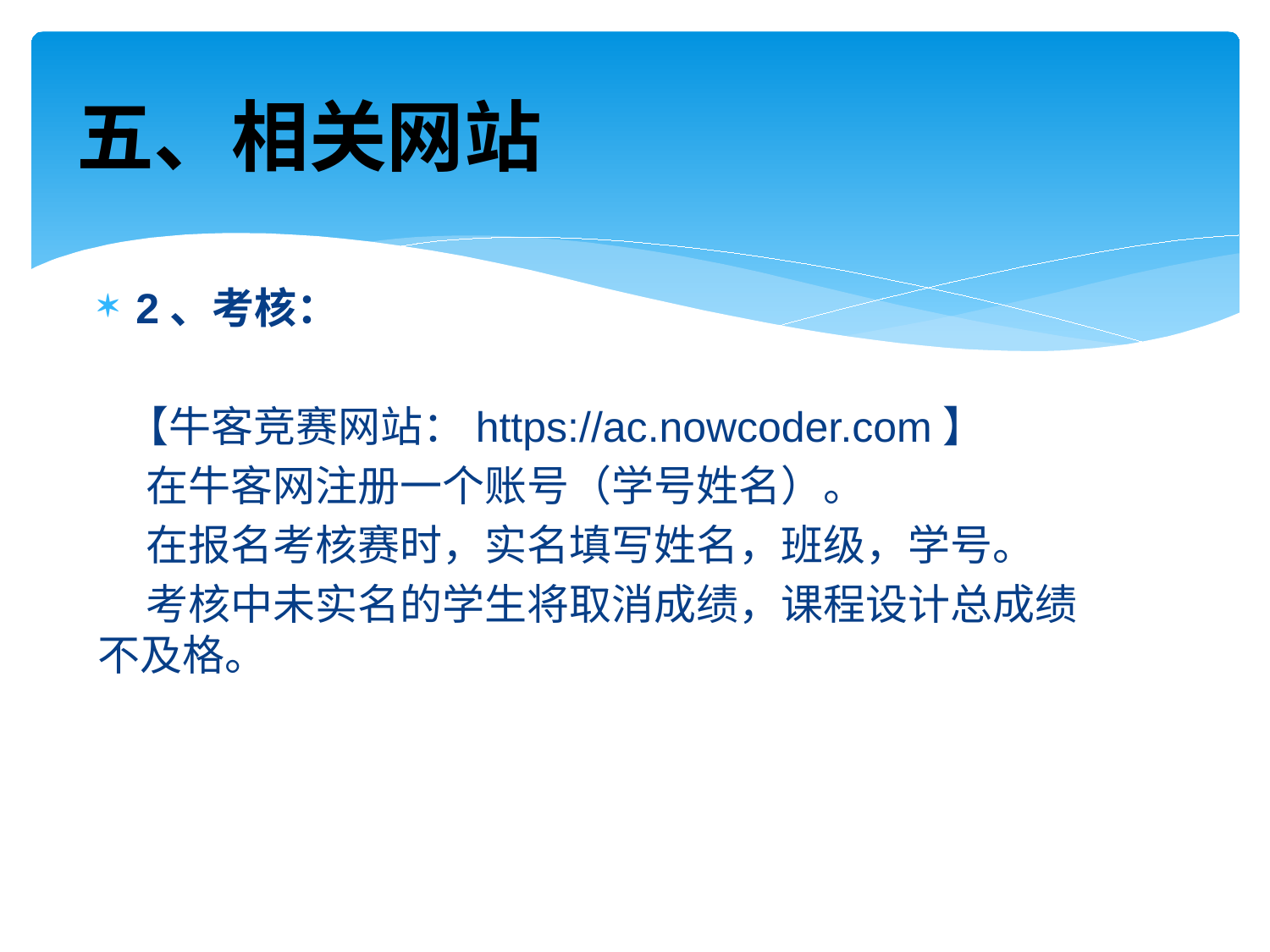

# 五、相关网站

2、考核：

  【牛客竞赛网站：https://ac.nowcoder.com】
    在牛客网注册一个账号（学号姓名）。
    在报名考核赛时，实名填写姓名，班级，学号。
    考核中未实名的学生将取消成绩，课程设计总成绩不及格。